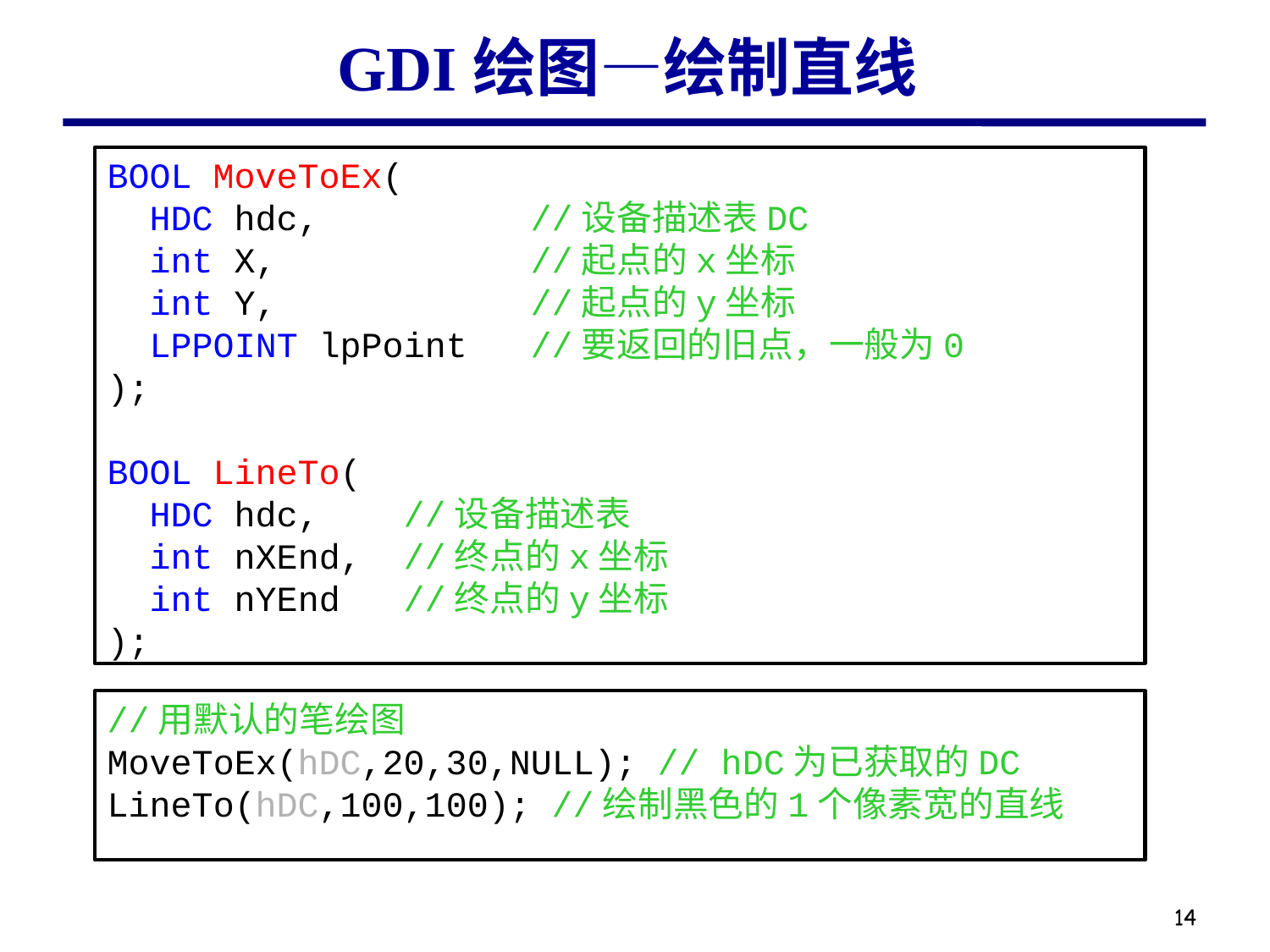

# GDI绘图—绘制直线
BOOL MoveToEx(
  HDC hdc,          //设备描述表DC
  int X,            //起点的x坐标
  int Y,            //起点的y坐标
  LPPOINT lpPoint   //要返回的旧点，一般为0
);

BOOL LineTo(
  HDC hdc,    //设备描述表
  int nXEnd,  //终点的x坐标
  int nYEnd   //终点的y坐标
);
//用默认的笔绘图
MoveToEx(hDC,20,30,NULL); // hDC为已获取的DC
LineTo(hDC,100,100); //绘制黑色的1个像素宽的直线